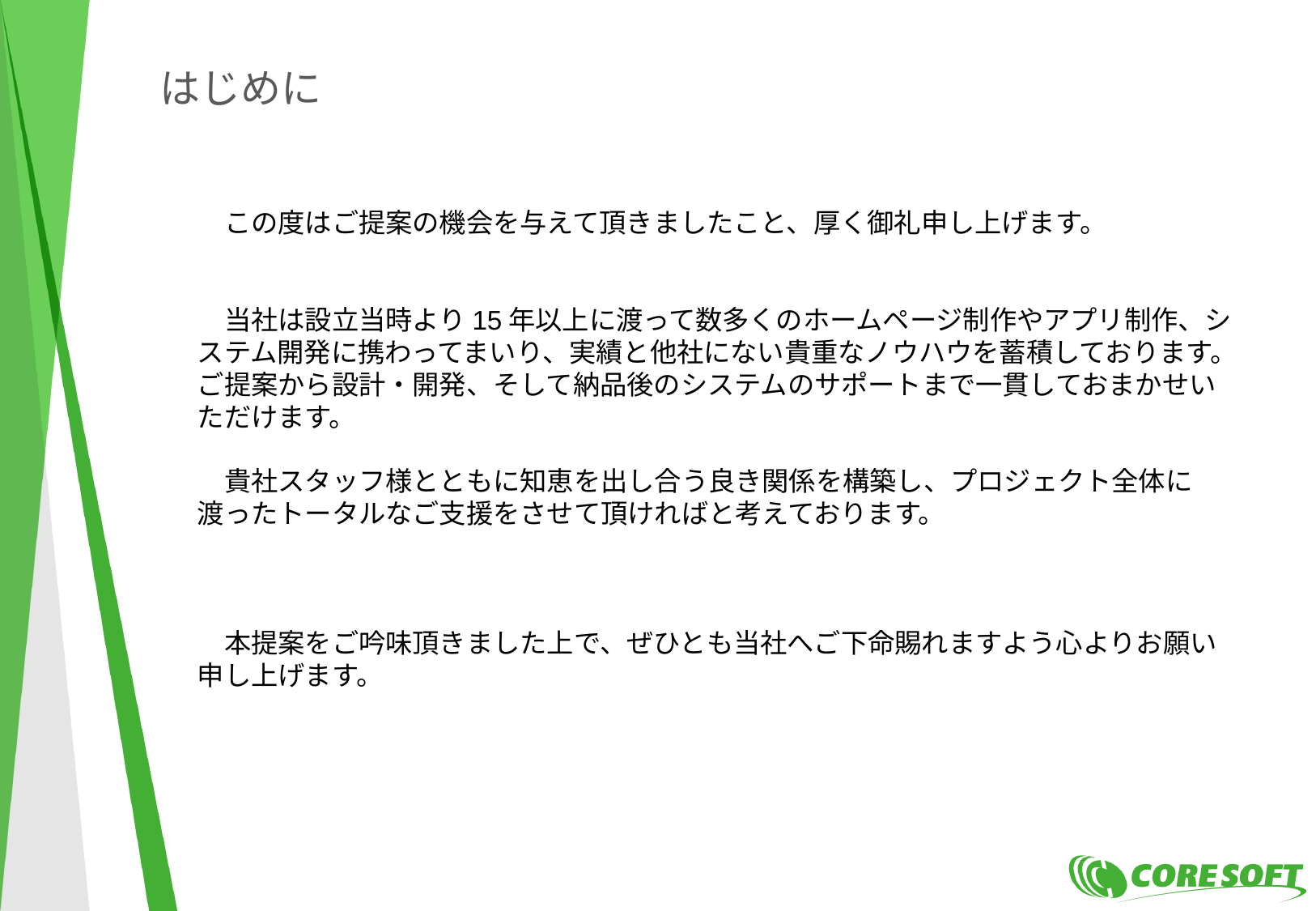

# はじめに
　この度はご提案の機会を与えて頂きましたこと、厚く御礼申し上げます。

　当社は設立当時より15年以上に渡って数多くのホームページ制作やアプリ制作、システム開発に携わってまいり、実績と他社にない貴重なノウハウを蓄積しております。
ご提案から設計・開発、そして納品後のシステムのサポートまで一貫しておまかせいただけます。

　貴社スタッフ様とともに知恵を出し合う良き関係を構築し、プロジェクト全体に渡ったトータルなご支援をさせて頂ければと考えております。

　本提案をご吟味頂きました上で、ぜひとも当社へご下命賜れますよう心よりお願い申し上げます。